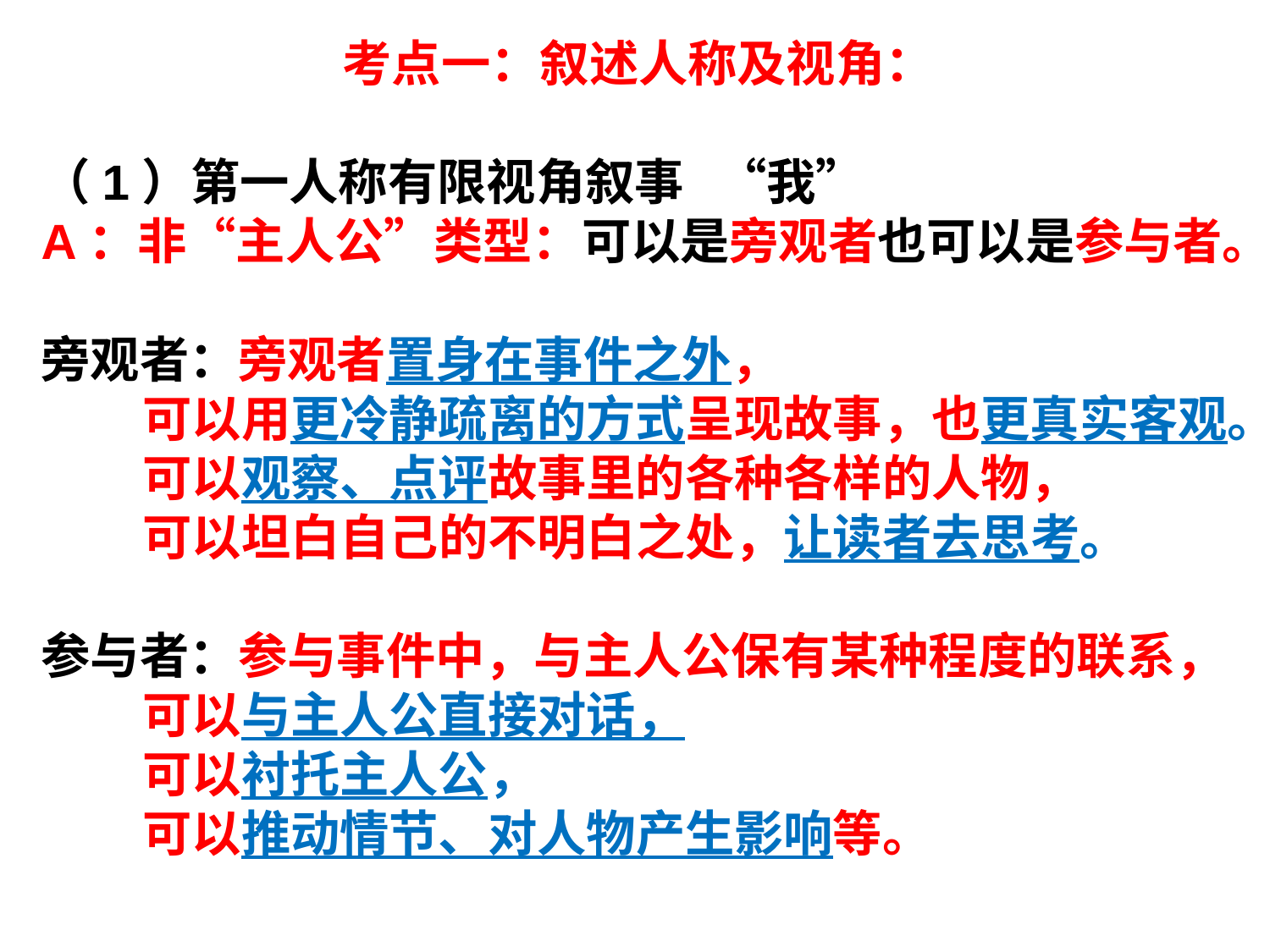

考点一：叙述人称及视角：

（1）第一人称有限视角叙事   “我”
A：非“主人公”类型：可以是旁观者也可以是参与者。

旁观者：旁观者置身在事件之外，
        可以用更冷静疏离的方式呈现故事，也更真实客观。
        可以观察、点评故事里的各种各样的人物，
        可以坦白自己的不明白之处，让读者去思考。

参与者：参与事件中，与主人公保有某种程度的联系，
        可以与主人公直接对话，
        可以衬托主人公，
        可以推动情节、对人物产生影响等。